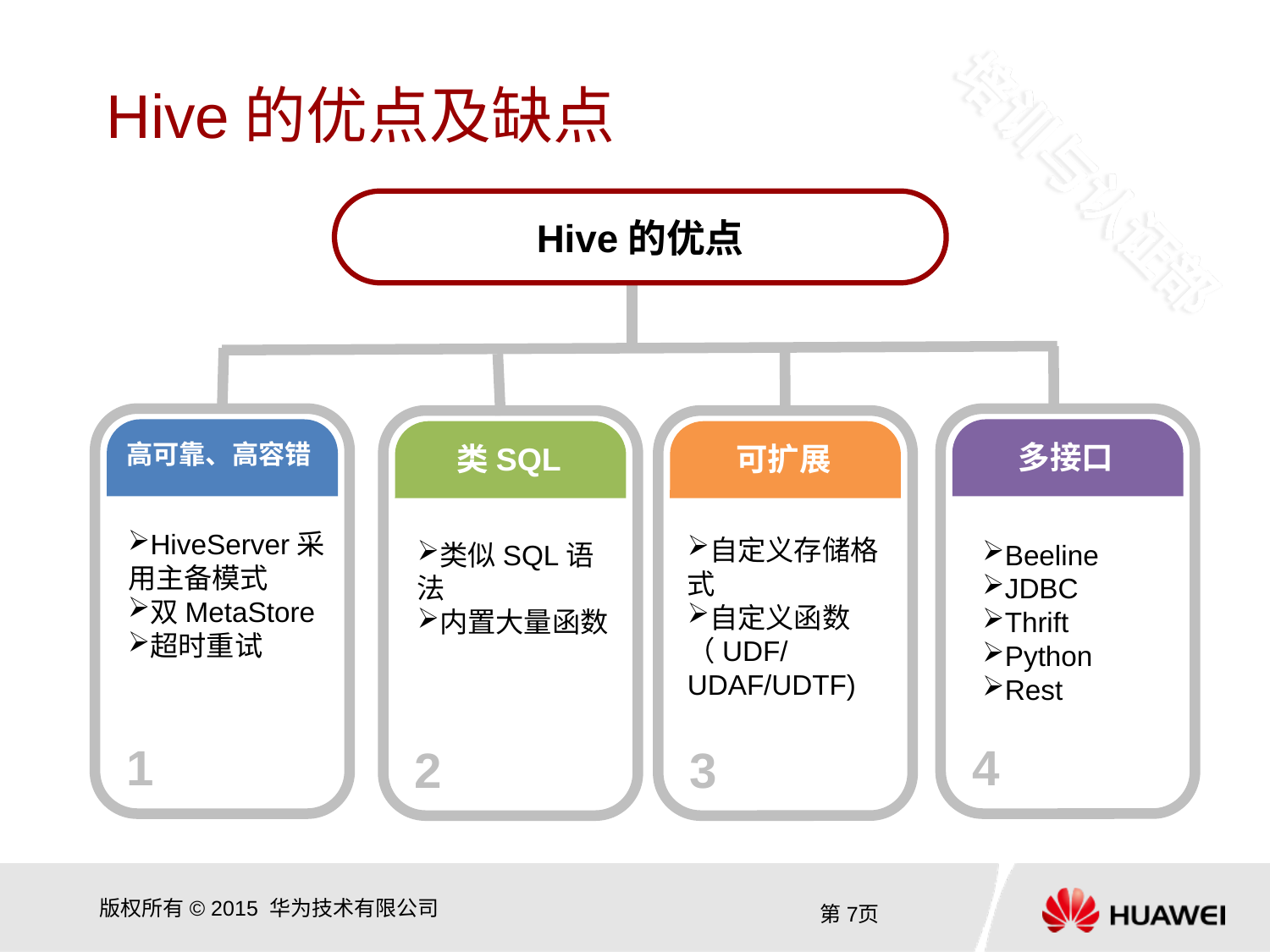

# Hive的优点及缺点
Hive的优点

高可靠、高容错
HiveServer采用主备模式
双MetaStore
超时重试

1

多接口
4

类SQL
2

可扩展
3
自定义存储格式
自定义函数（UDF/UDAF/UDTF)

类似SQL语法
内置大量函数

Beeline
JDBC
Thrift
Python
Rest